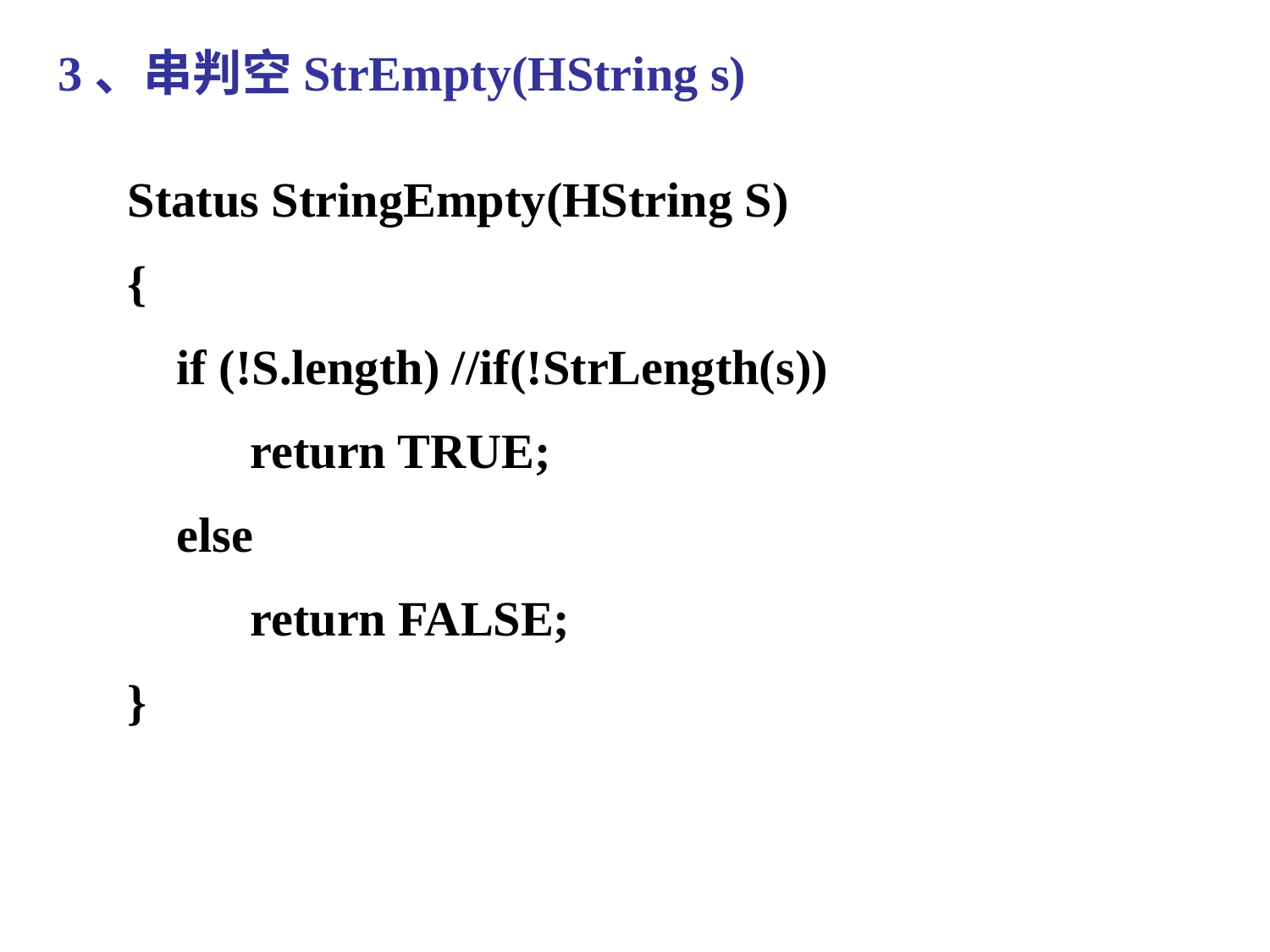

# 3、串判空StrEmpty(HString s)
Status StringEmpty(HString S)
{
    if (!S.length) //if(!StrLength(s))
          return TRUE;
    else
          return FALSE;
}